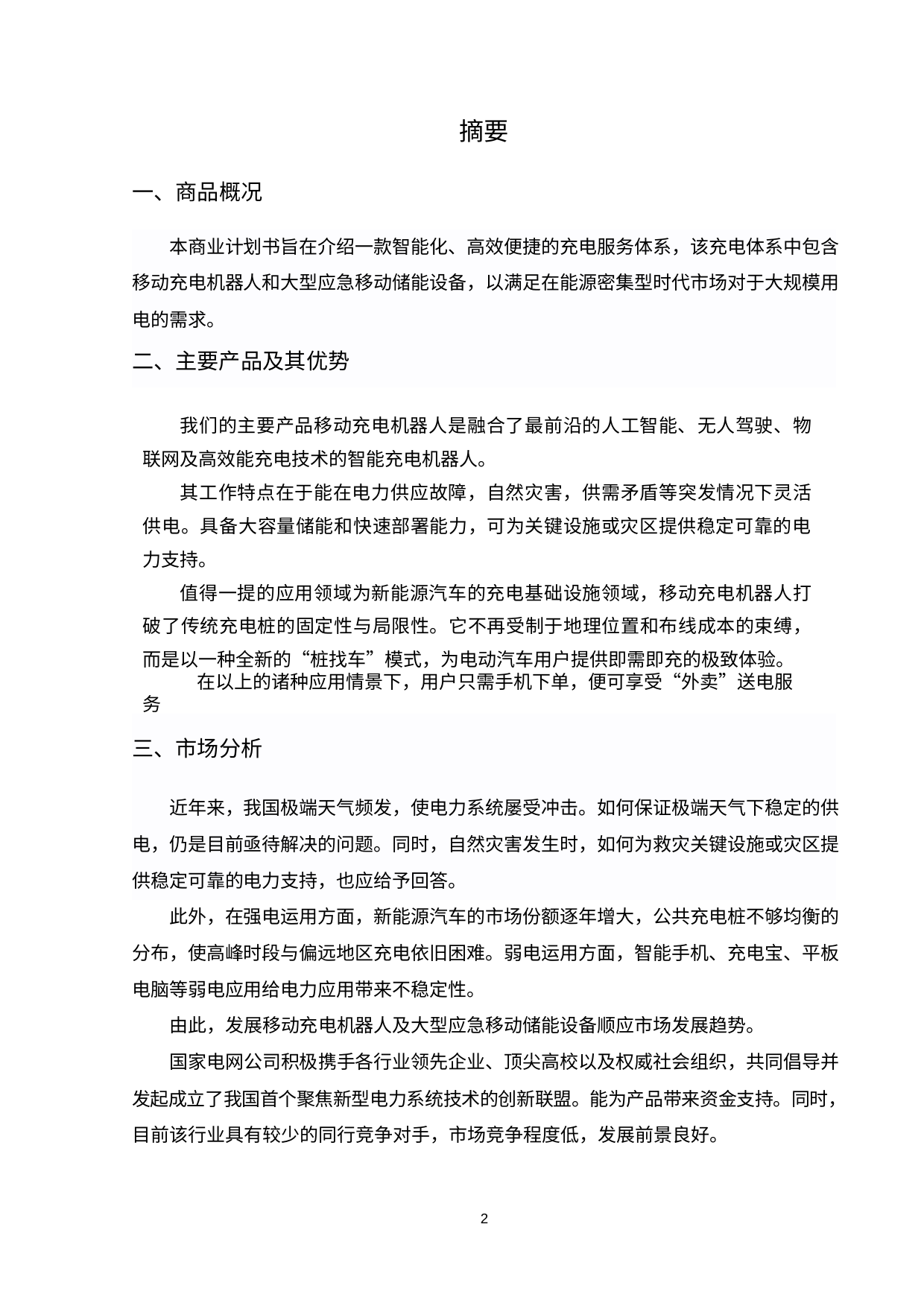

摘要
一、商品概况

本商业计划书旨在介绍一款智能化、高效便捷的充电服务体系，该充电体系中包含
移动充电机器人和大型应急移动储能设备，以满足在能源密集型时代市场对于大规模用
电的需求。
二、主要产品及其优势
我们的主要产品移动充电机器人是融合了最前沿的人工智能、无人驾驶、物联网及高效能充电技术的智能充电机器人。
其工作特点在于能在电力供应故障，自然灾害，供需矛盾等突发情况下灵活供电。具备大容量储能和快速部署能力，可为关键设施或灾区提供稳定可靠的电力支持。
值得一提的应用领域为新能源汽车的充电基础设施领域，移动充电机器人打破了传统充电桩的固定性与局限性。它不再受制于地理位置和布线成本的束缚，而是以一种全新的“桩找车”模式，为电动汽车用户提供即需即充的极致体验。
   在以上的诸种应用情景下，用户只需手机下单，便可享受“外卖”送电服务

三、市场分析
近年来，我国极端天气频发，使电力系统屡受冲击。如何保证极端天气下稳定的供
电，仍是目前亟待解决的问题。同时，自然灾害发生时，如何为救灾关键设施或灾区提
供稳定可靠的电力支持，也应给予回答。
此外，在强电运用方面，新能源汽车的市场份额逐年增大，公共充电桩不够均衡的
分布，使高峰时段与偏远地区充电依旧困难。弱电运用方面，智能手机、充电宝、平板
电脑等弱电应用给电力应用带来不稳定性。
由此，发展移动充电机器人及大型应急移动储能设备顺应市场发展趋势。
国家电网公司积极携手各行业领先企业、顶尖高校以及权威社会组织，共同倡导并
发起成立了我国首个聚焦新型电力系统技术的创新联盟。能为产品带来资金支持。同时，
目前该行业具有较少的同行竞争对手，市场竞争程度低，发展前景良好。
2